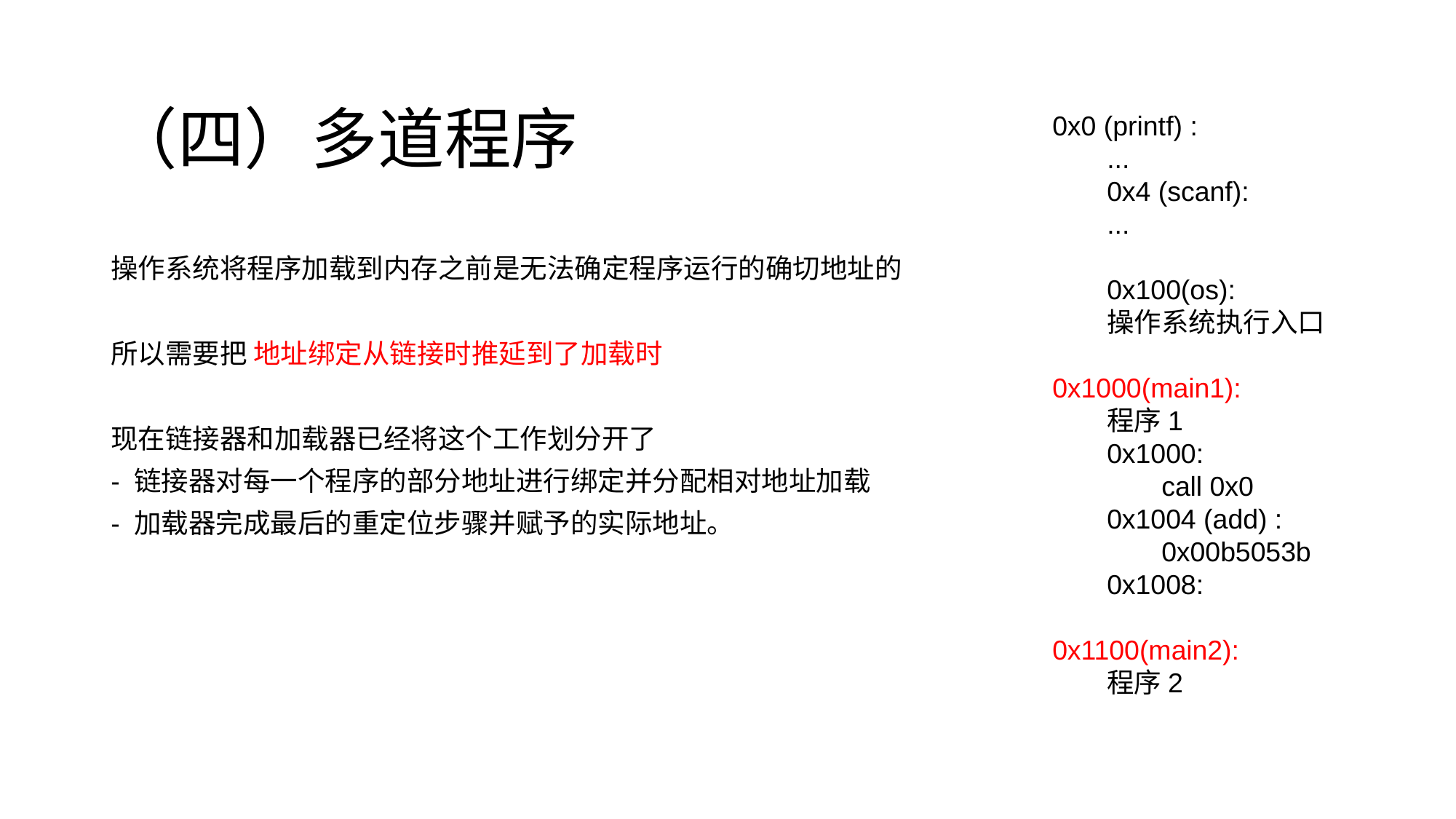

# （四）多道程序
0x0 (printf) :
...
0x4 (scanf):
...

0x100(os):
操作系统执行入口

0x1000(main1):
程序1
0x1000:
call 0x0
0x1004 (add) :
0x00b5053b
0x1008:

0x1100(main2):
程序2

操作系统将程序加载到内存之前是无法确定程序运行的确切地址的

所以需要把 地址绑定从链接时推延到了加载时

现在链接器和加载器已经将这个工作划分开了
- 链接器对每一个程序的部分地址进行绑定并分配相对地址加载
- 加载器完成最后的重定位步骤并赋予的实际地址。